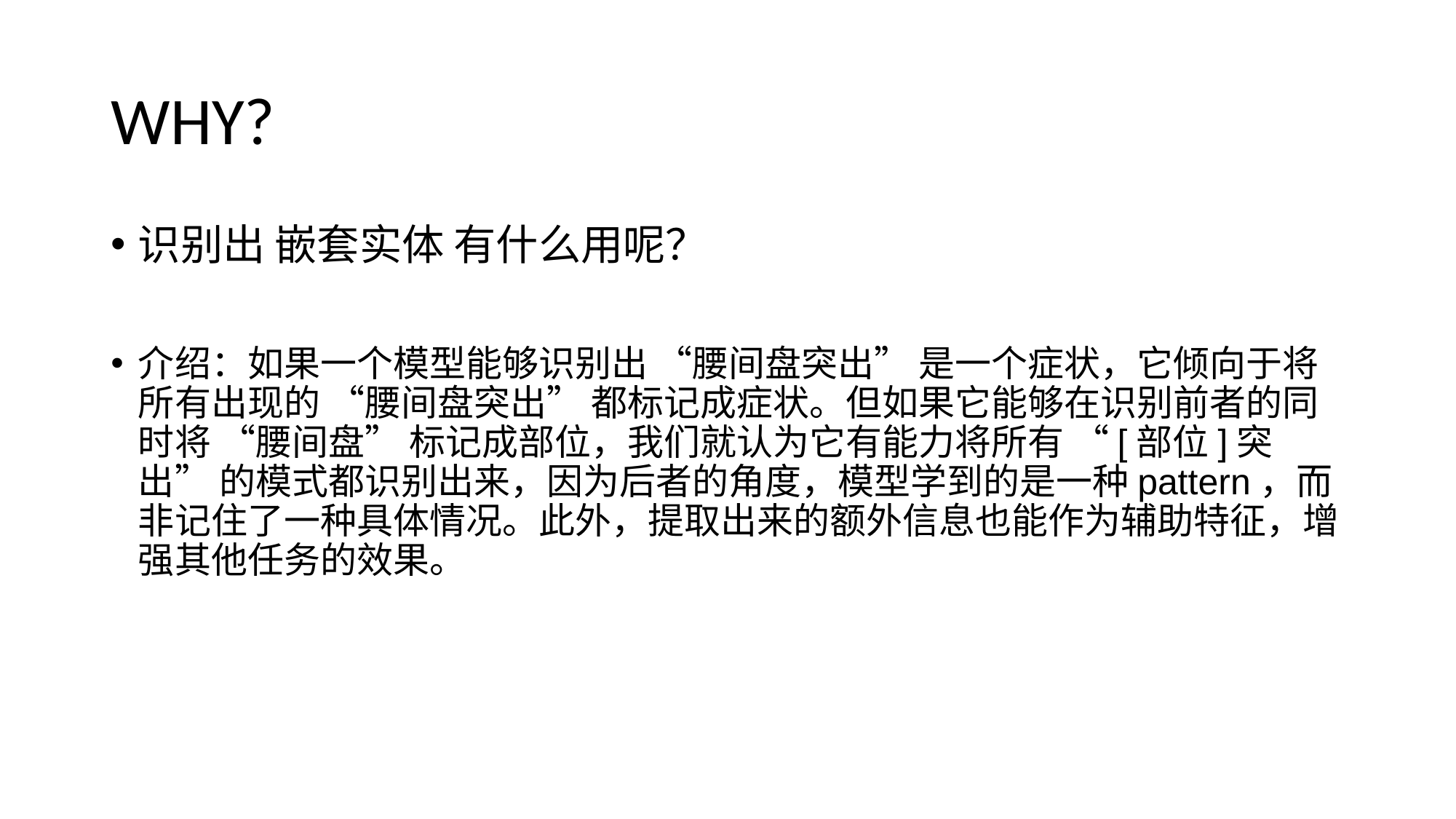

# WHY?
识别出 嵌套实体 有什么用呢？

介绍：如果一个模型能够识别出 “腰间盘突出” 是一个症状，它倾向于将所有出现的 “腰间盘突出” 都标记成症状。但如果它能够在识别前者的同时将 “腰间盘” 标记成部位，我们就认为它有能力将所有 “[部位]突出” 的模式都识别出来，因为后者的角度，模型学到的是一种pattern，而非记住了一种具体情况。此外，提取出来的额外信息也能作为辅助特征，增强其他任务的效果。